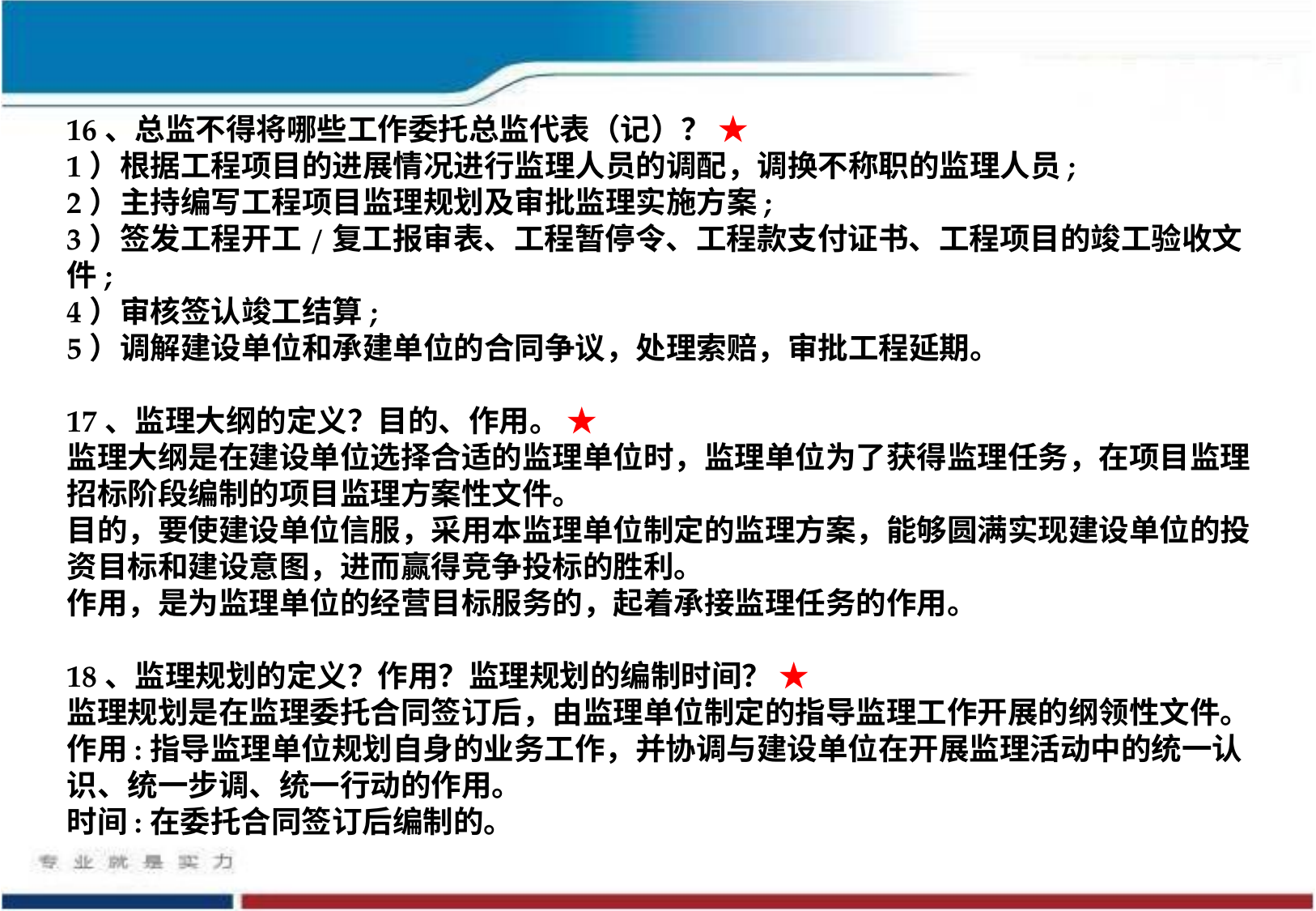

16、总监不得将哪些工作委托总监代表（记）？ ★
1）根据工程项目的进展情况进行监理人员的调配，调换不称职的监理人员;
2）主持编写工程项目监理规划及审批监理实施方案;
3）签发工程开工/复工报审表、工程暂停令、工程款支付证书、工程项目的竣工验收文件;
4）审核签认竣工结算;
5）调解建设单位和承建单位的合同争议，处理索赔，审批工程延期。

17、监理大纲的定义？目的、作用。 ★
监理大纲是在建设单位选择合适的监理单位时，监理单位为了获得监理任务，在项目监理招标阶段编制的项目监理方案性文件。
目的，要使建设单位信服，采用本监理单位制定的监理方案，能够圆满实现建设单位的投资目标和建设意图，进而赢得竞争投标的胜利。
作用，是为监理单位的经营目标服务的，起着承接监理任务的作用。

18、监理规划的定义？作用？监理规划的编制时间？ ★
监理规划是在监理委托合同签订后，由监理单位制定的指导监理工作开展的纲领性文件。
作用:指导监理单位规划自身的业务工作，并协调与建设单位在开展监理活动中的统一认识、统一步调、统一行动的作用。
时间:在委托合同签订后编制的。